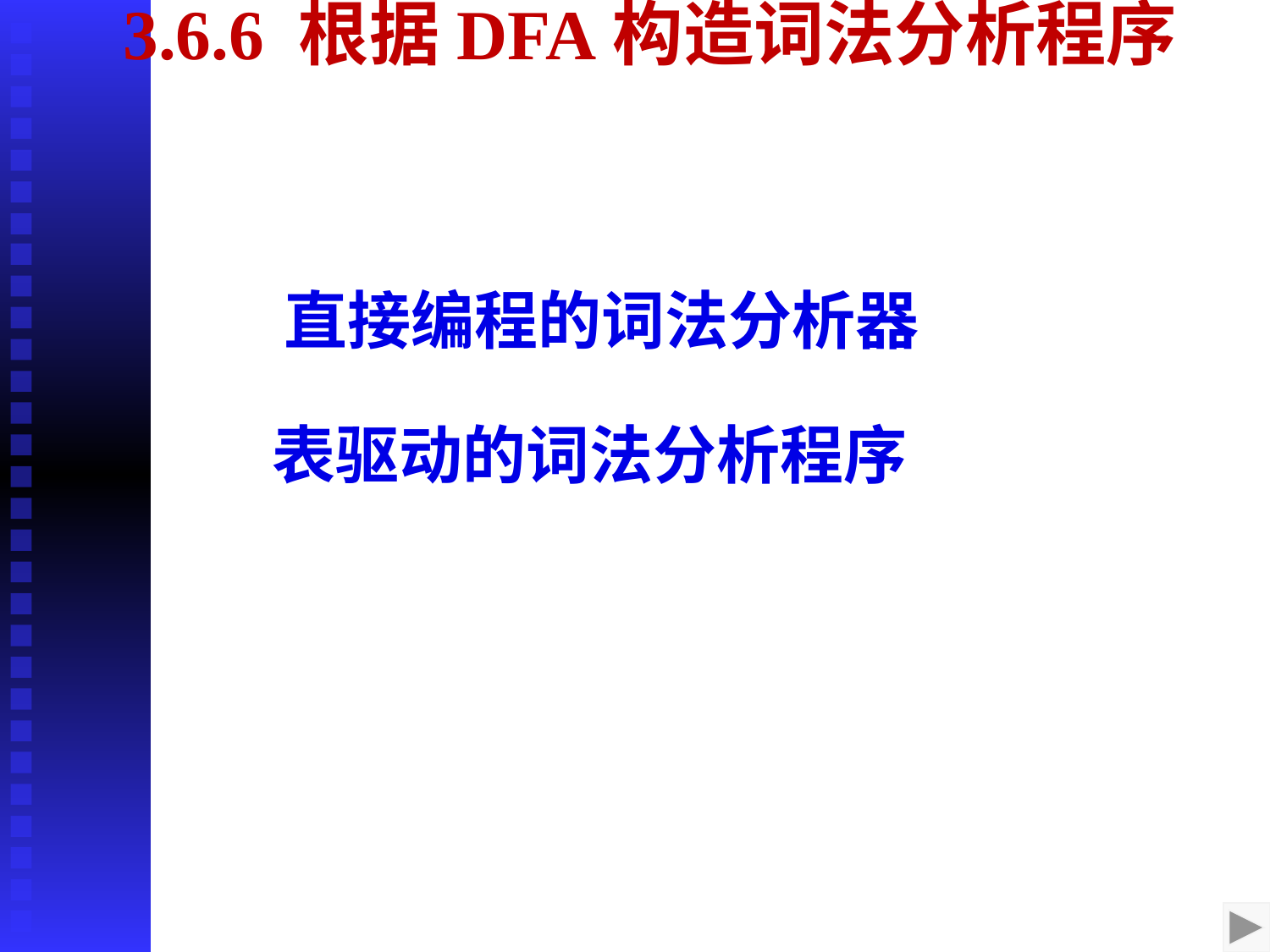

# 3.6.6 根据DFA构造词法分析程序
 直接编程的词法分析器
表驱动的词法分析程序
2020/10/7
52